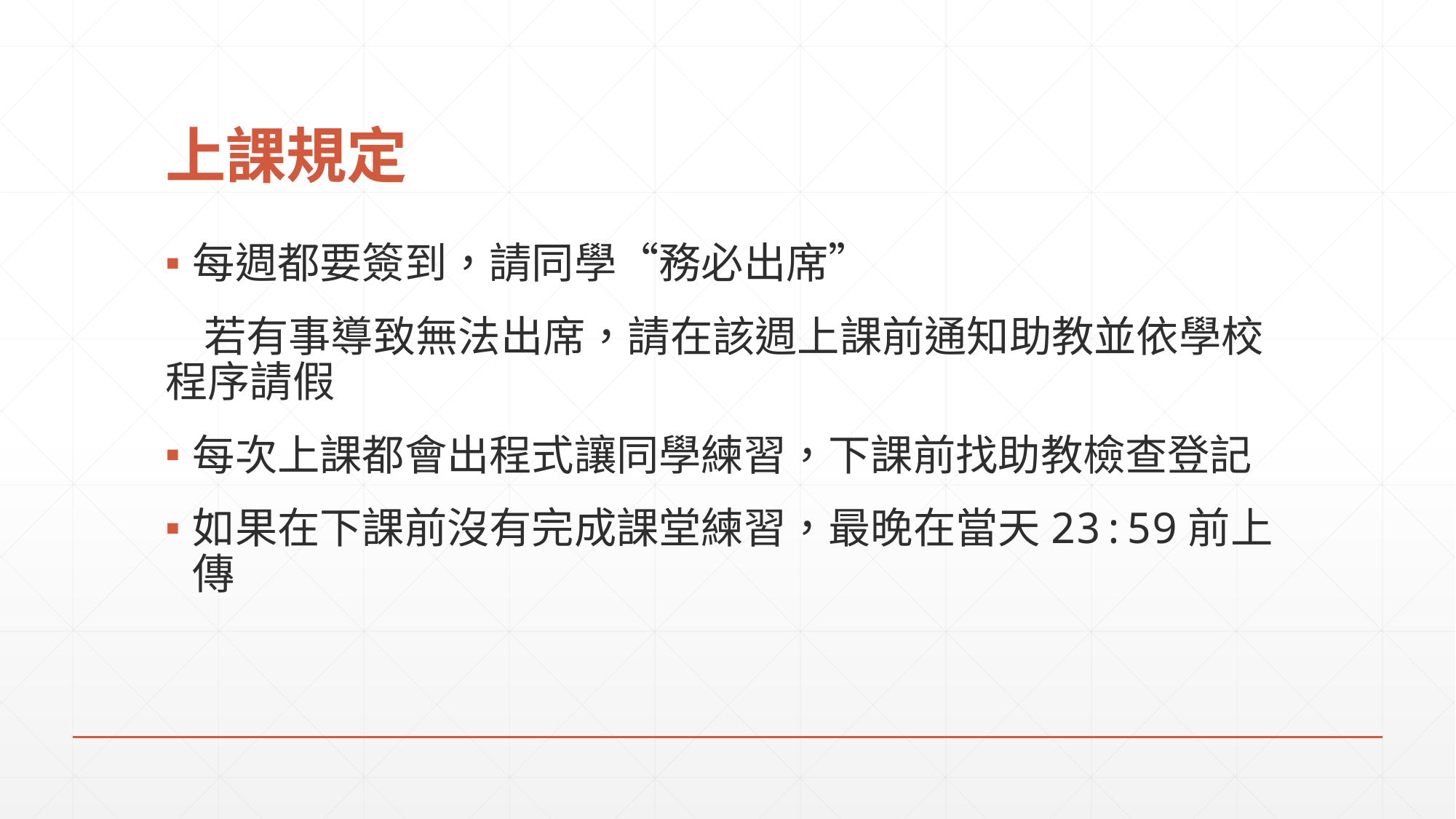

# 上課規定
每週都要簽到，請同學“務必出席”
   若有事導致無法出席，請在該週上課前通知助教並依學校程序請假
每次上課都會出程式讓同學練習，下課前找助教檢查登記
如果在下課前沒有完成課堂練習，最晚在當天23:59前上傳